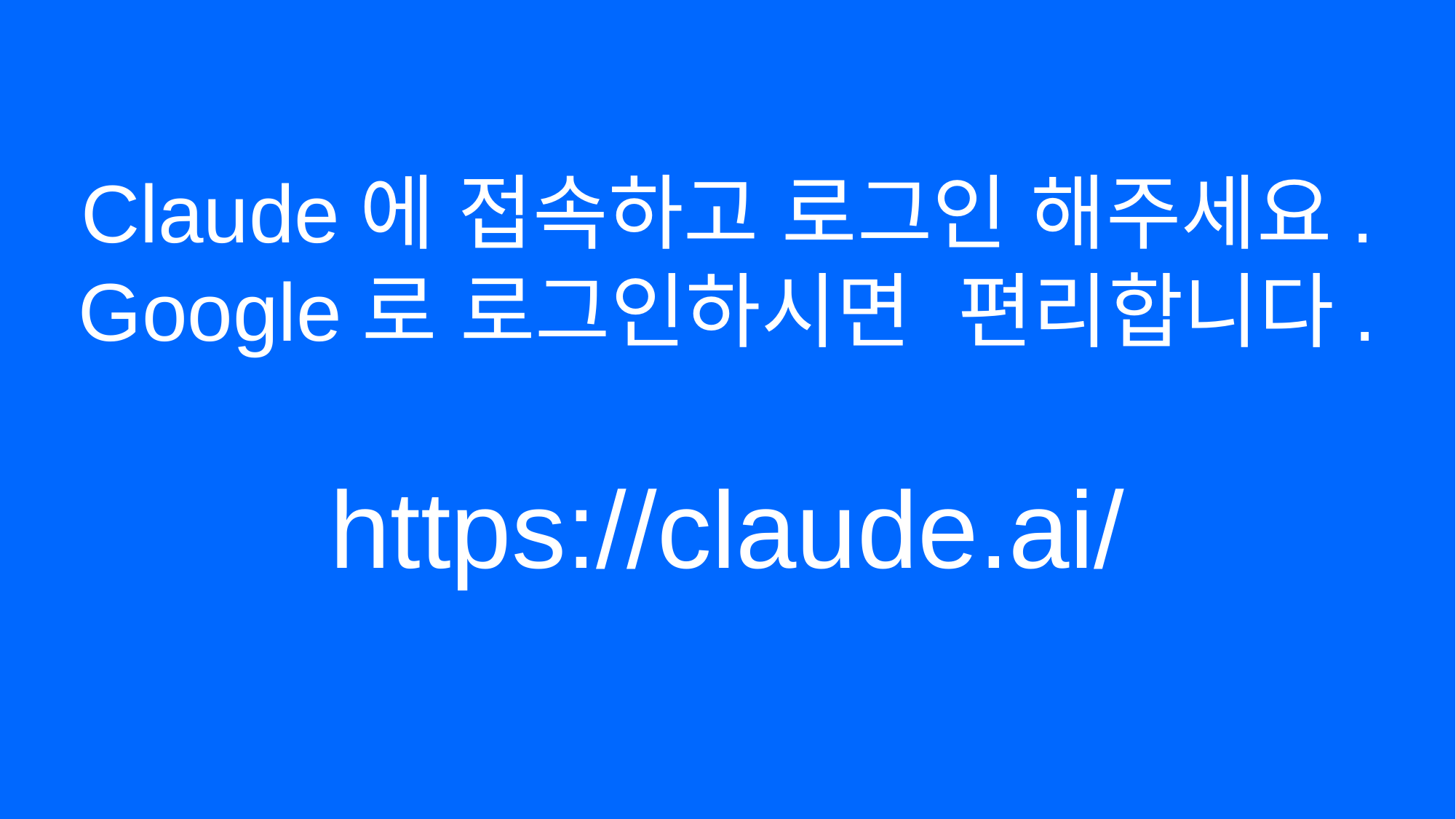

Claude에 접속하고 로그인 해주세요.
Google로 로그인하시면  편리합니다.
https://claude.ai/